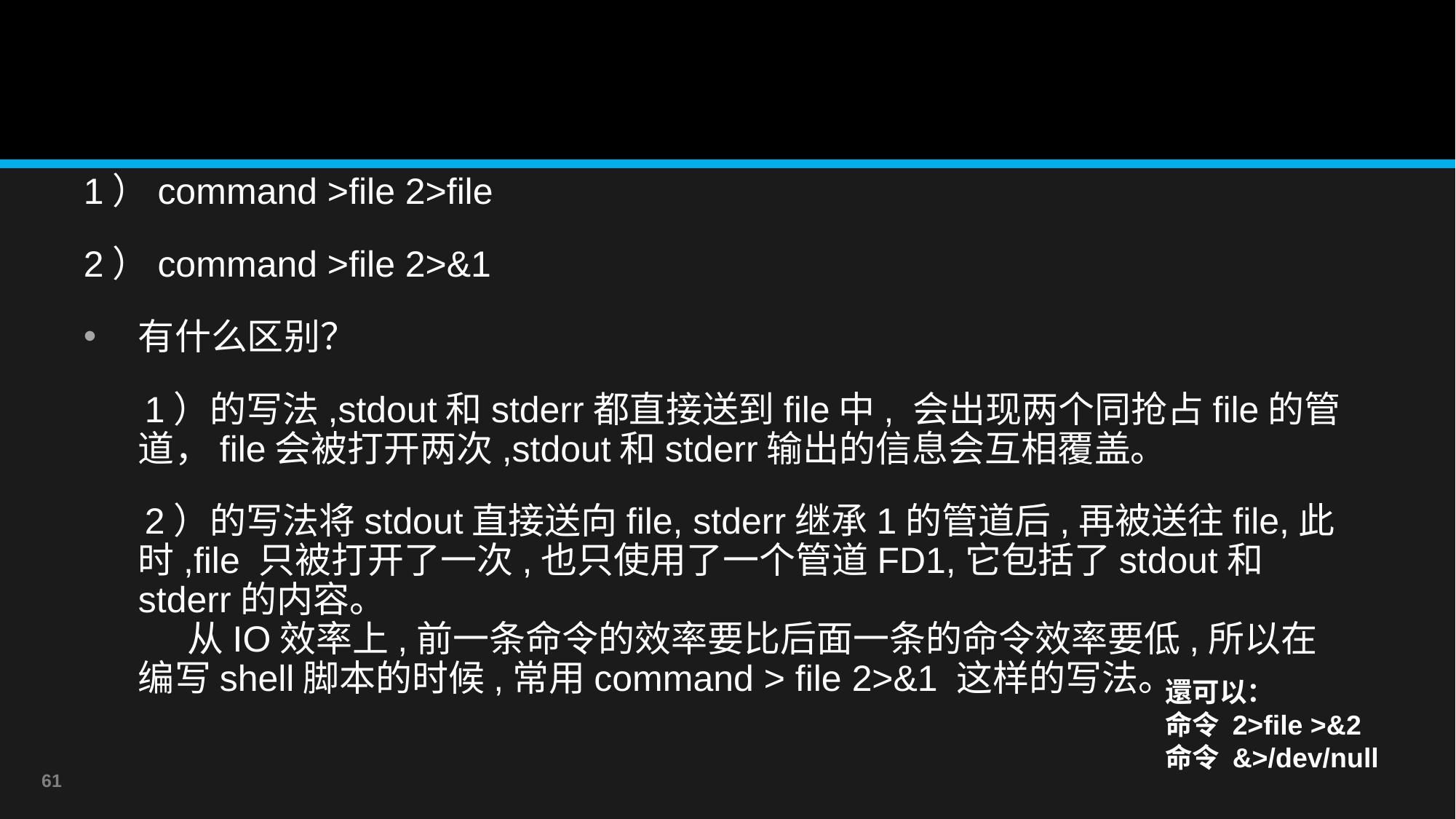

#
1）command >file 2>file
2）command >file 2>&1
有什么区别？
      1）的写法,stdout和stderr都直接送到file中, 会出现两个同抢占file的管道，file会被打开两次,stdout和stderr输出的信息会互相覆盖。
      2）的写法将stdout直接送向file, stderr继承1的管道后,再被送往file,此时,file 只被打开了一次,也只使用了一个管道FD1,它包括了stdout和stderr的内容。
      从IO效率上,前一条命令的效率要比后面一条的命令效率要低,所以在编写shell脚本的时候,常用command > file 2>&1 这样的写法。
還可以：
命令 2>file >&2
命令 &>/dev/null
61